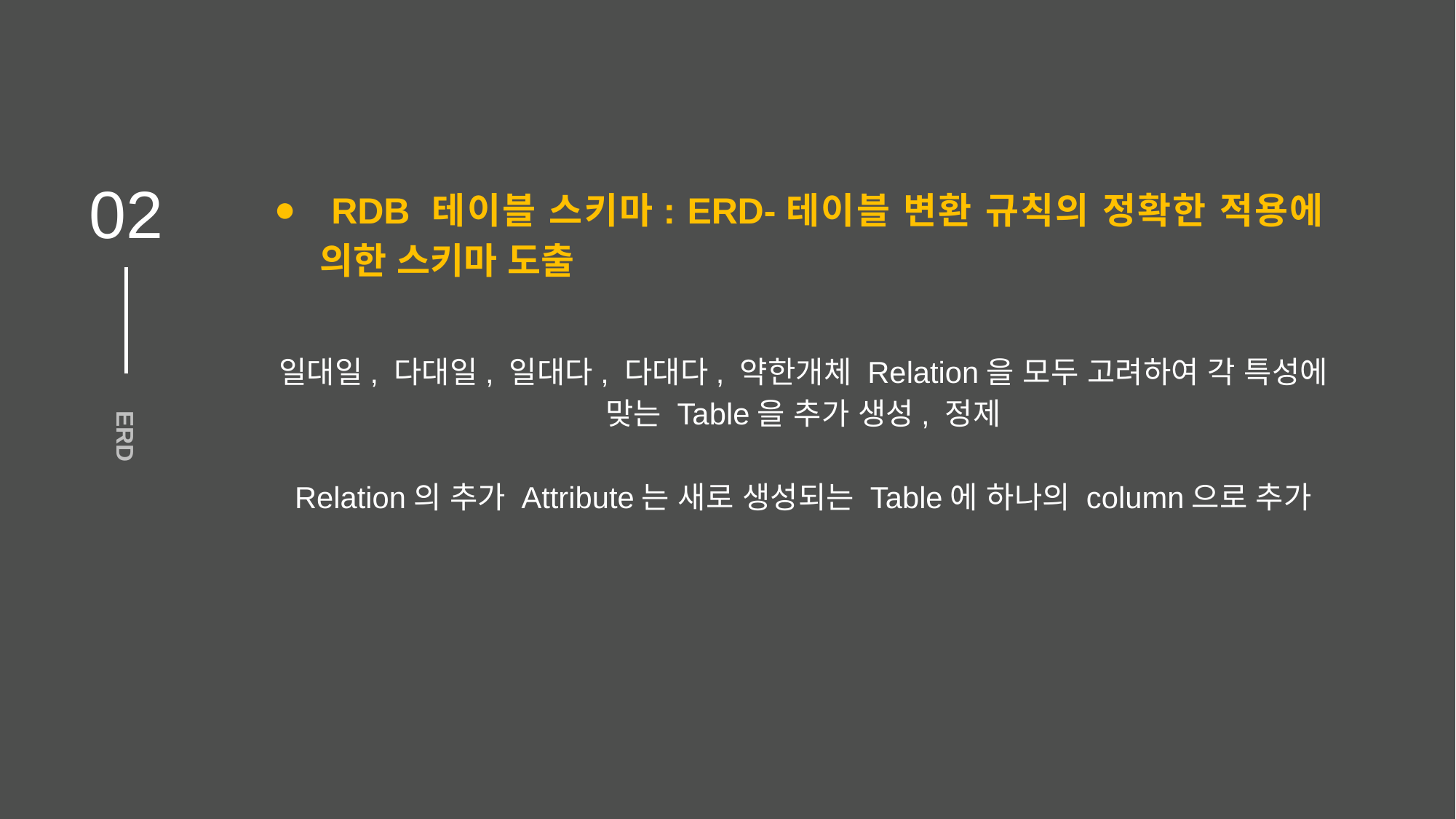

02
 RDB 테이블 스키마: ERD-테이블 변환 규칙의 정확한 적용에 의한 스키마 도출
일대일, 다대일, 일대다, 다대다, 약한개체 Relation을 모두 고려하여 각 특성에 맞는 Table을 추가 생성, 정제

Relation의 추가 Attribute는 새로 생성되는 Table에 하나의 column으로 추가

ERD